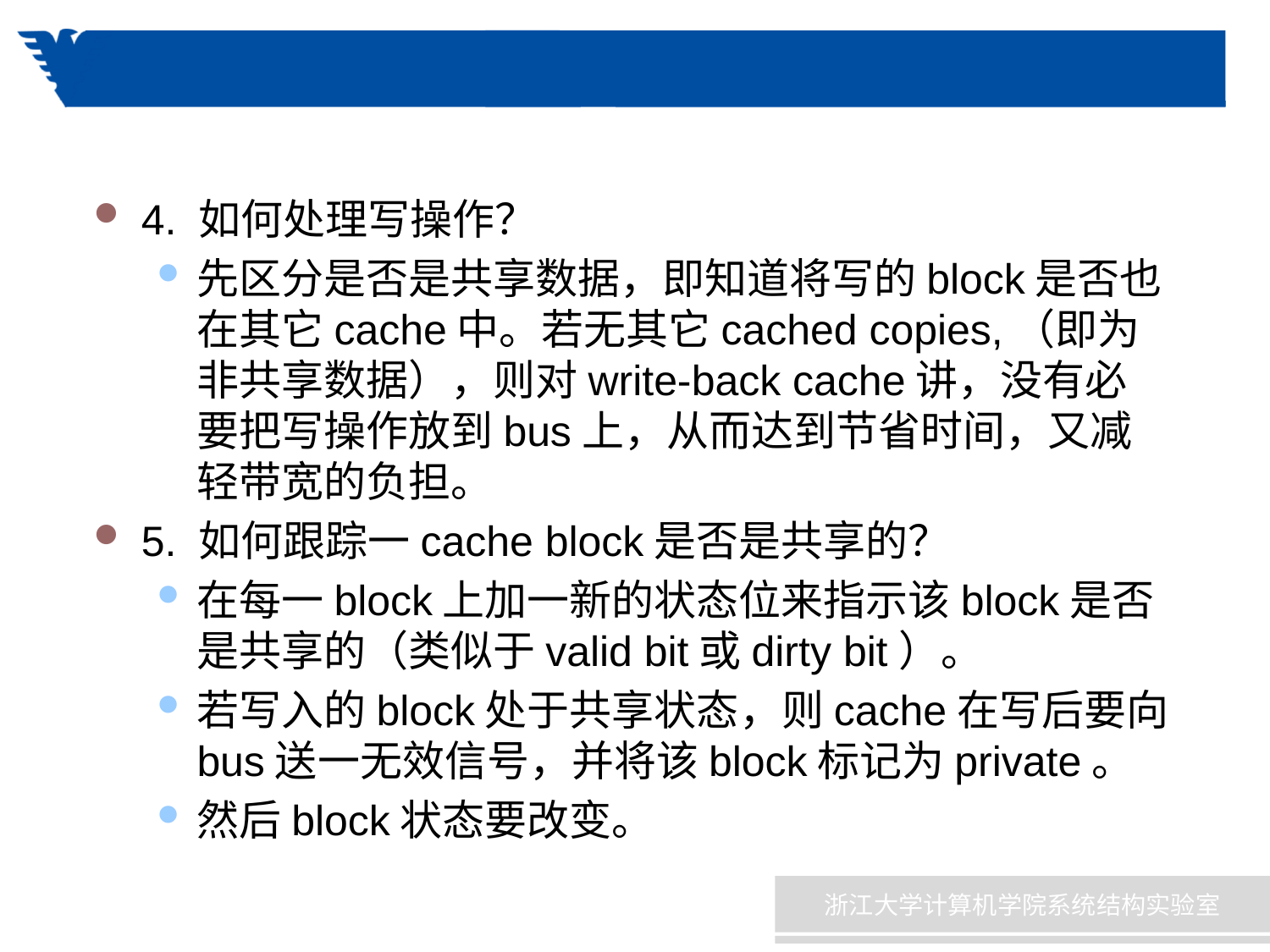

#
4. 如何处理写操作？
先区分是否是共享数据，即知道将写的block是否也在其它cache中。若无其它cached copies,（即为非共享数据），则对write-back cache讲，没有必要把写操作放到bus上，从而达到节省时间，又减轻带宽的负担。
5. 如何跟踪一cache block是否是共享的？
在每一block上加一新的状态位来指示该block是否是共享的（类似于valid bit或dirty bit）。
若写入的block处于共享状态，则cache在写后要向bus送一无效信号，并将该block标记为private。
然后block状态要改变。